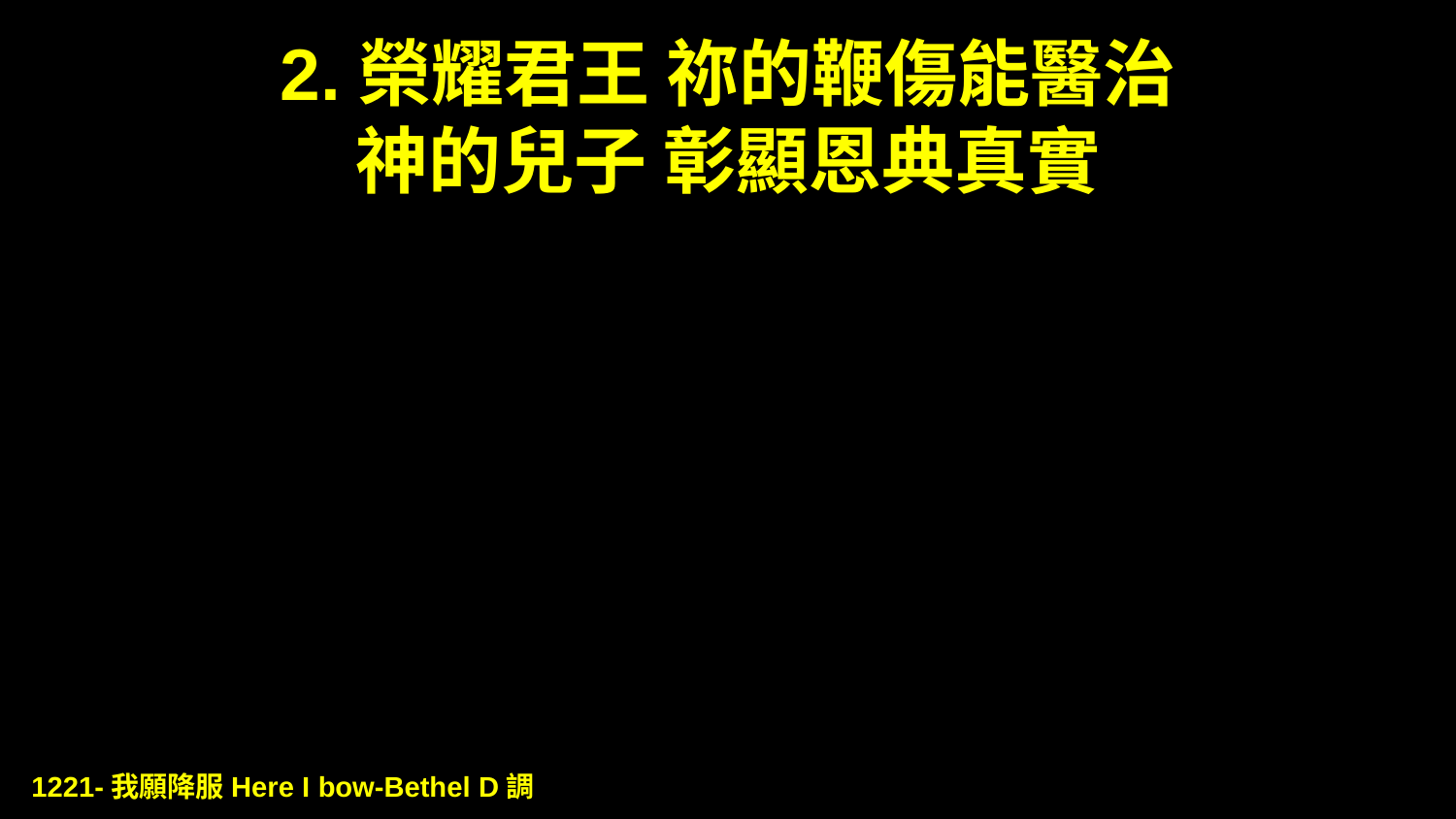

# 2.榮耀君王 祢的鞭傷能醫治 神的兒子 彰顯恩典真實
1221-我願降服Here I bow-Bethel D調